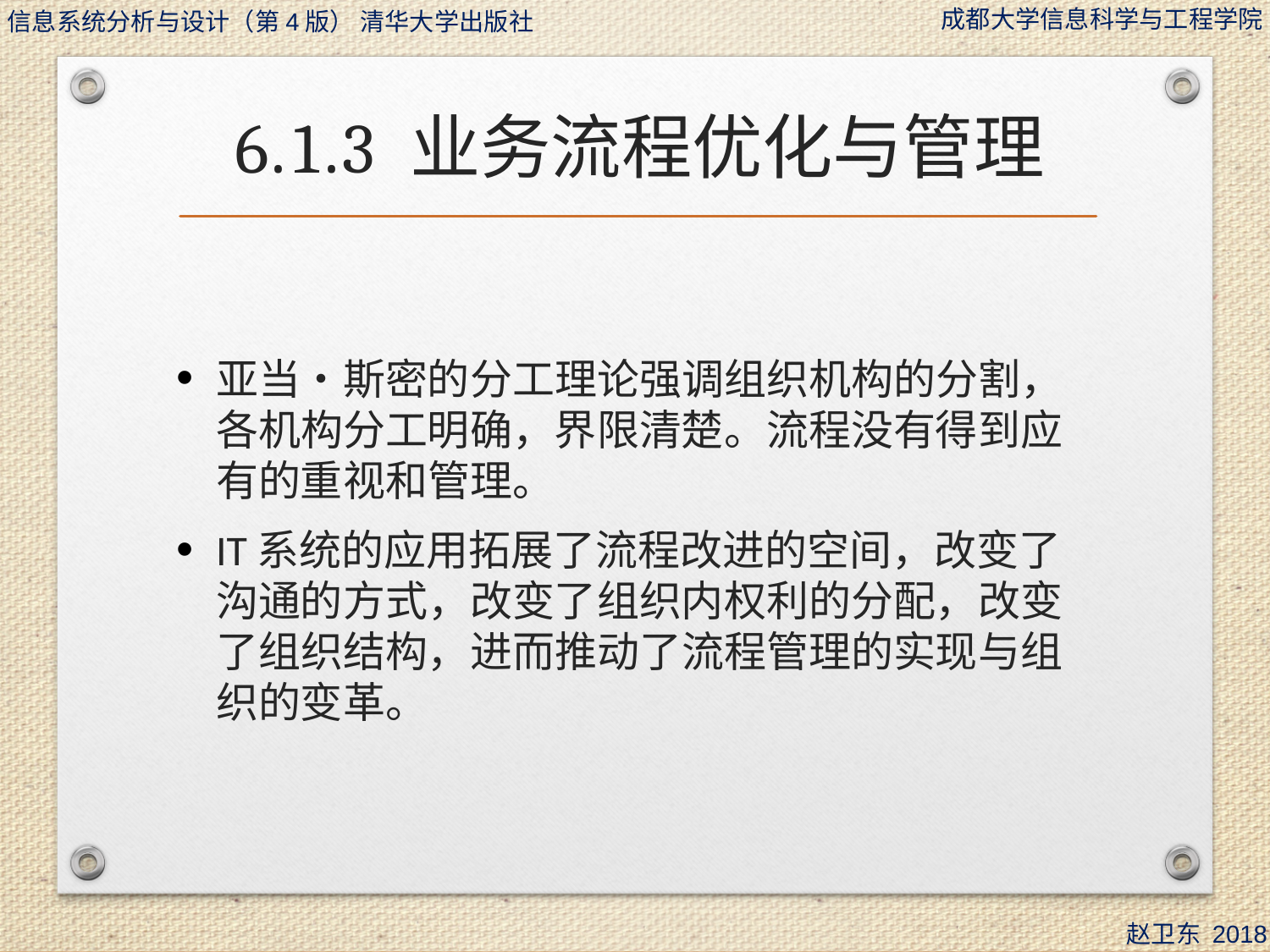

# 6.1.3 业务流程优化与管理
亚当•斯密的分工理论强调组织机构的分割，各机构分工明确，界限清楚。流程没有得到应有的重视和管理。
IT系统的应用拓展了流程改进的空间，改变了沟通的方式，改变了组织内权利的分配，改变了组织结构，进而推动了流程管理的实现与组织的变革。